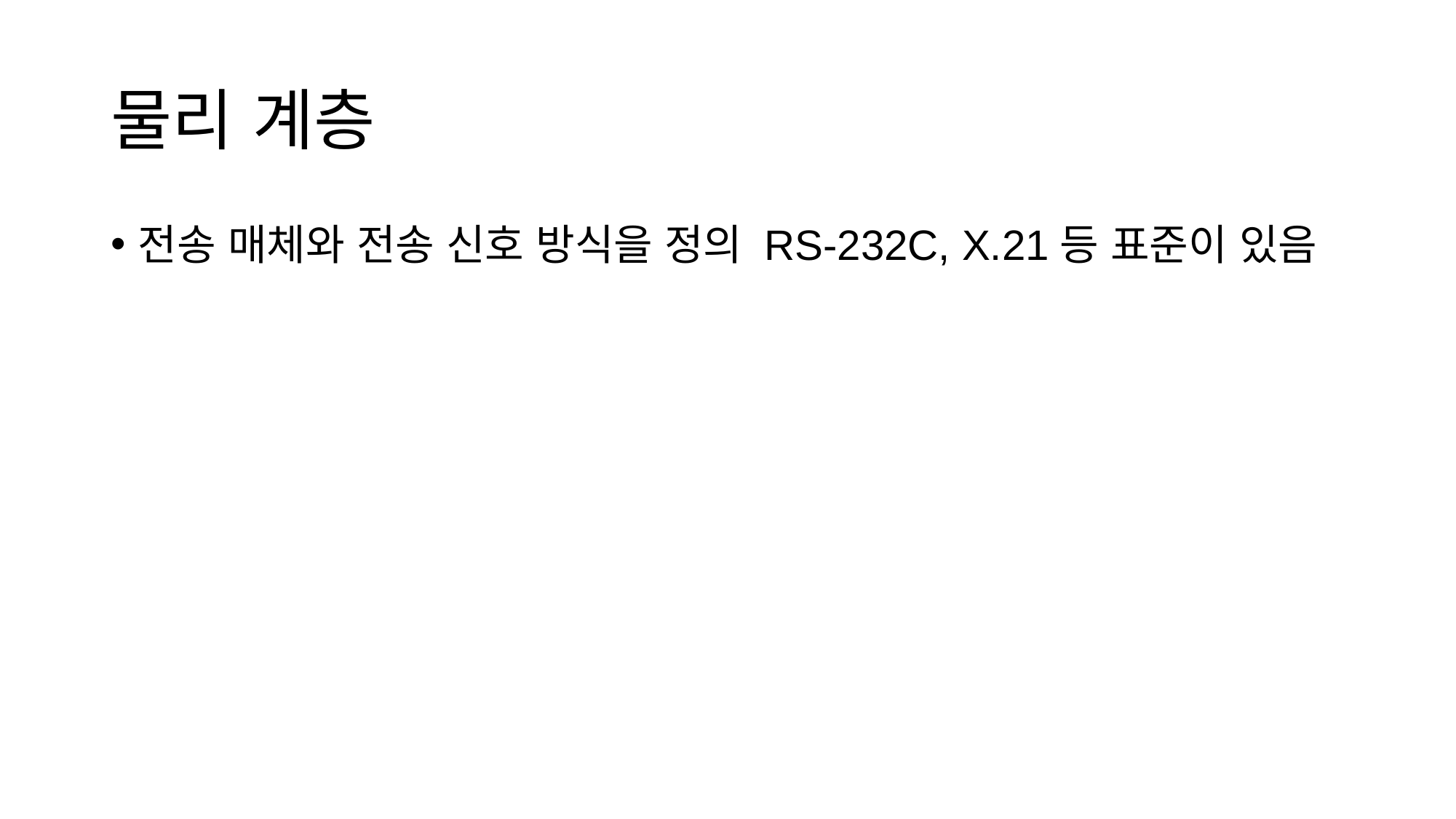

# 물리 계층
전송 매체와 전송 신호 방식을 정의 RS-232C, X.21등 표준이 있음